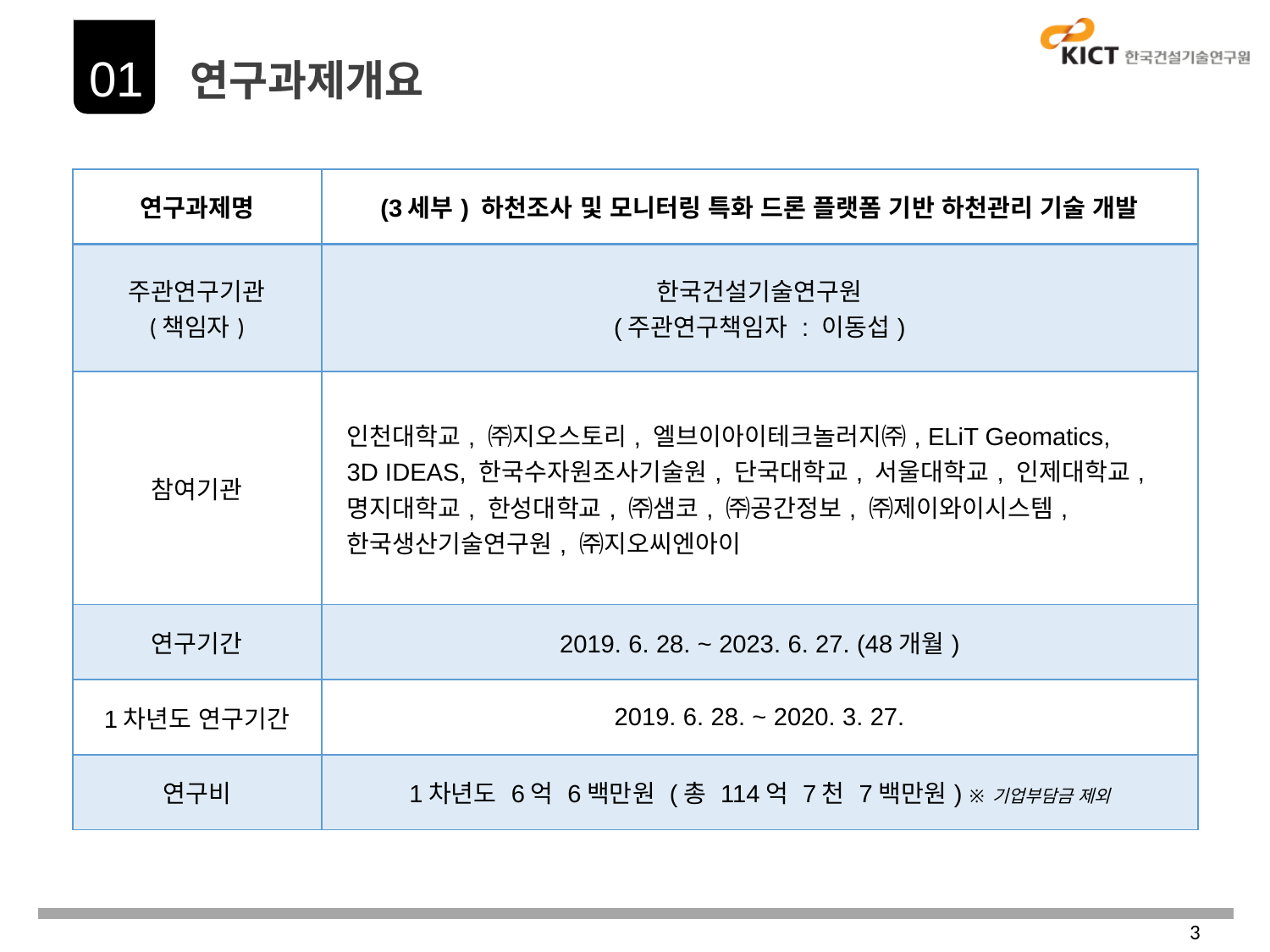

01
연구과제개요
| 연구과제명 | (3세부) 하천조사 및 모니터링 특화 드론 플랫폼 기반 하천관리 기술 개발 |
| --- | --- |
| 주관연구기관 (책임자) | 한국건설기술연구원 (주관연구책임자 : 이동섭) |
| 참여기관 | 인천대학교, ㈜지오스토리, 엘브이아이테크놀러지㈜, ELiT Geomatics, 3D IDEAS, 한국수자원조사기술원, 단국대학교, 서울대학교, 인제대학교, 명지대학교, 한성대학교, ㈜샘코, ㈜공간정보, ㈜제이와이시스템, 한국생산기술연구원, ㈜지오씨엔아이 |
| 연구기간 | 2019. 6. 28. ~ 2023. 6. 27. (48개월) |
| 1차년도 연구기간 | 2019. 6. 28. ~ 2020. 3. 27. |
| 연구비 | 1차년도 6억 6백만원 (총 114억 7천 7백만원) ※ 기업부담금 제외 |